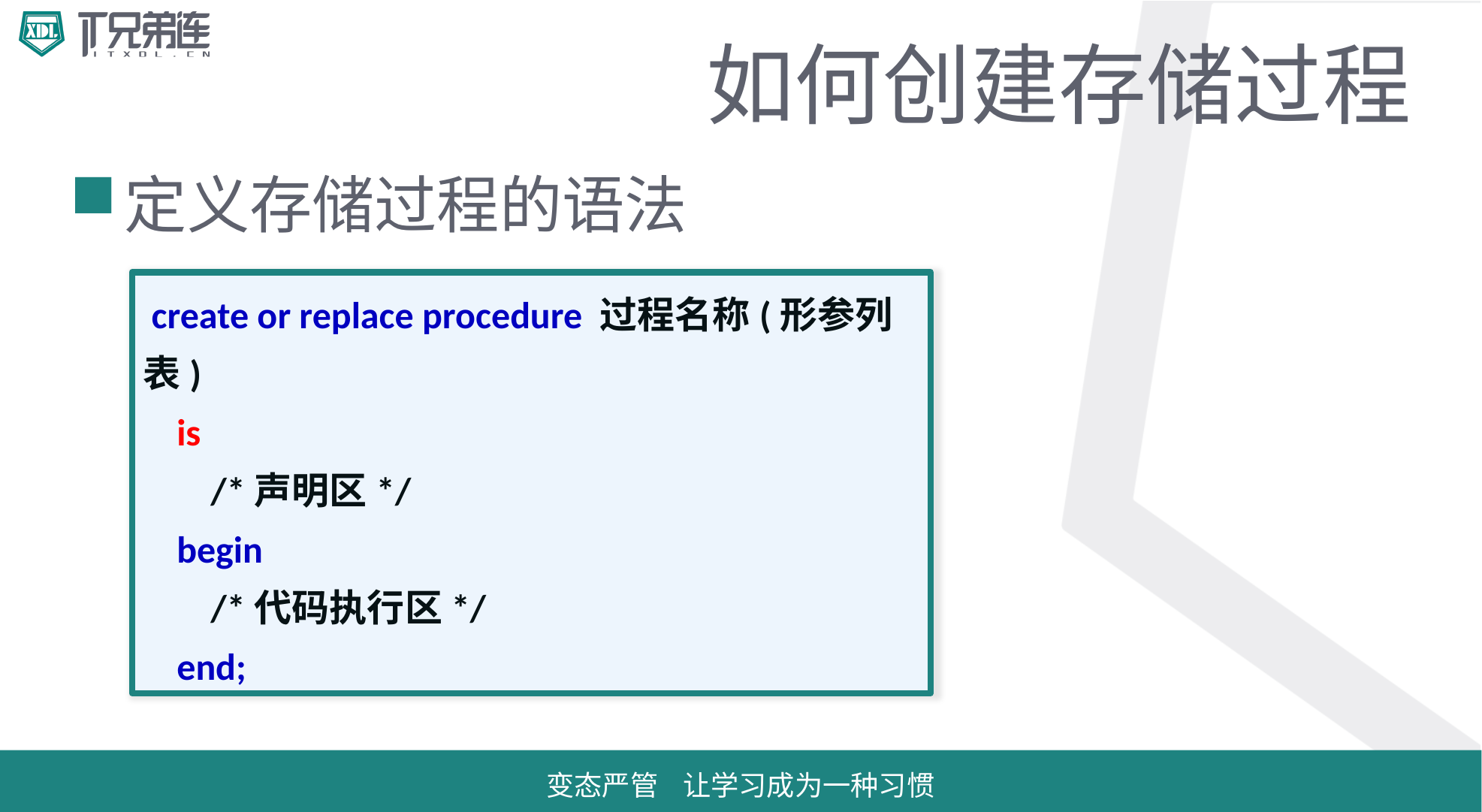

# 如何创建存储过程
定义存储过程的语法
 create or replace procedure 过程名称(形参列表)
    is
        /*声明区*/
    begin
        /*代码执行区*/
    end;